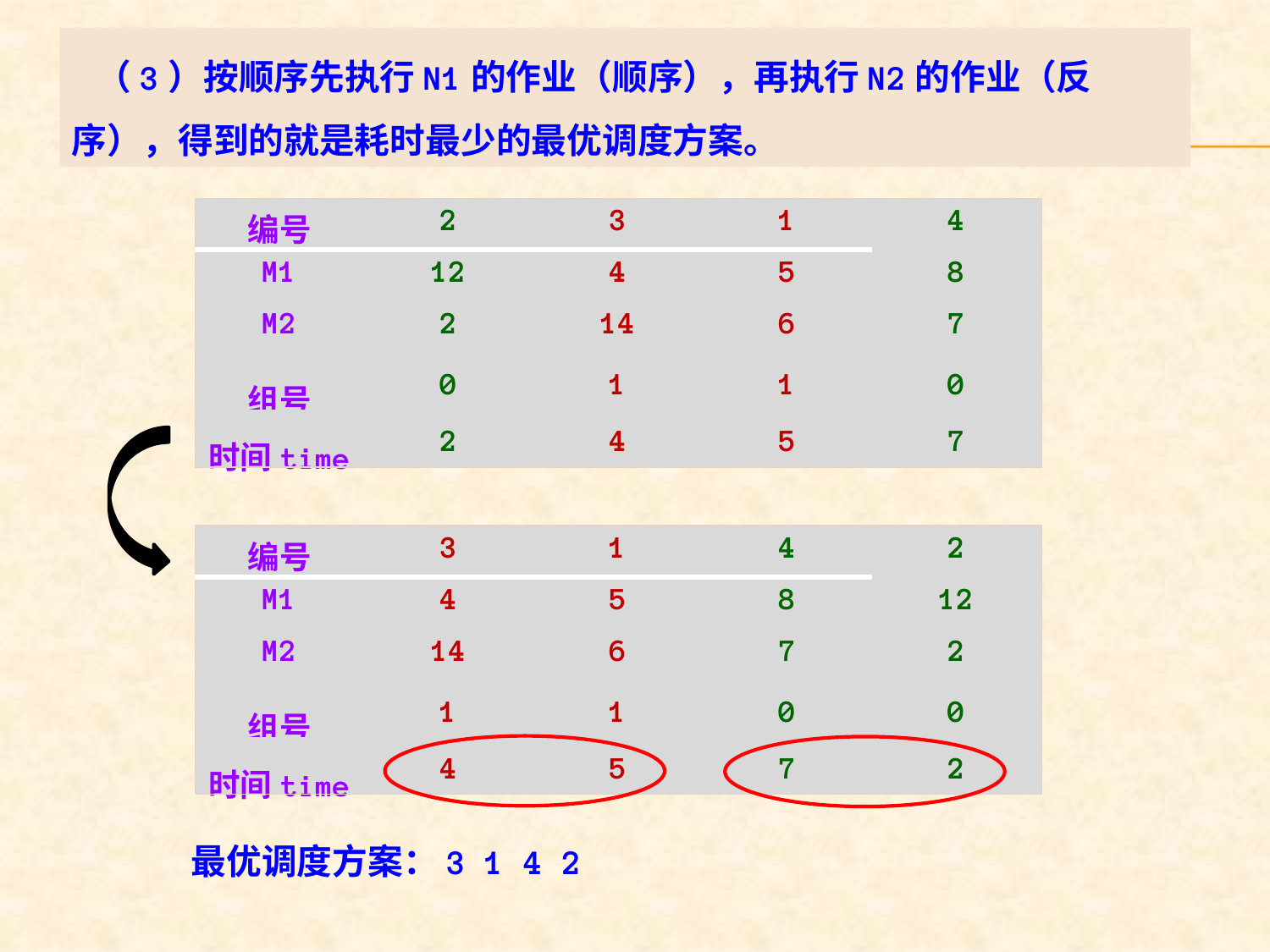

（3）按顺序先执行N1的作业（顺序），再执行N2的作业（反序），得到的就是耗时最少的最优调度方案。
| 编号 | 2 | 3 | 1 | 4 |
| --- | --- | --- | --- | --- |
| M1 | 12 | 4 | 5 | 8 |
| M2 | 2 | 14 | 6 | 7 |
| 组号 | 0 | 1 | 1 | 0 |
| 时间time | 2 | 4 | 5 | 7 |

| 编号 | 3 | 1 | 4 | 2 |
| --- | --- | --- | --- | --- |
| M1 | 4 | 5 | 8 | 12 |
| M2 | 14 | 6 | 7 | 2 |
| 组号 | 1 | 1 | 0 | 0 |
| 时间time | 4 | 5 | 7 | 2 |

最优调度方案：3 1 4 2